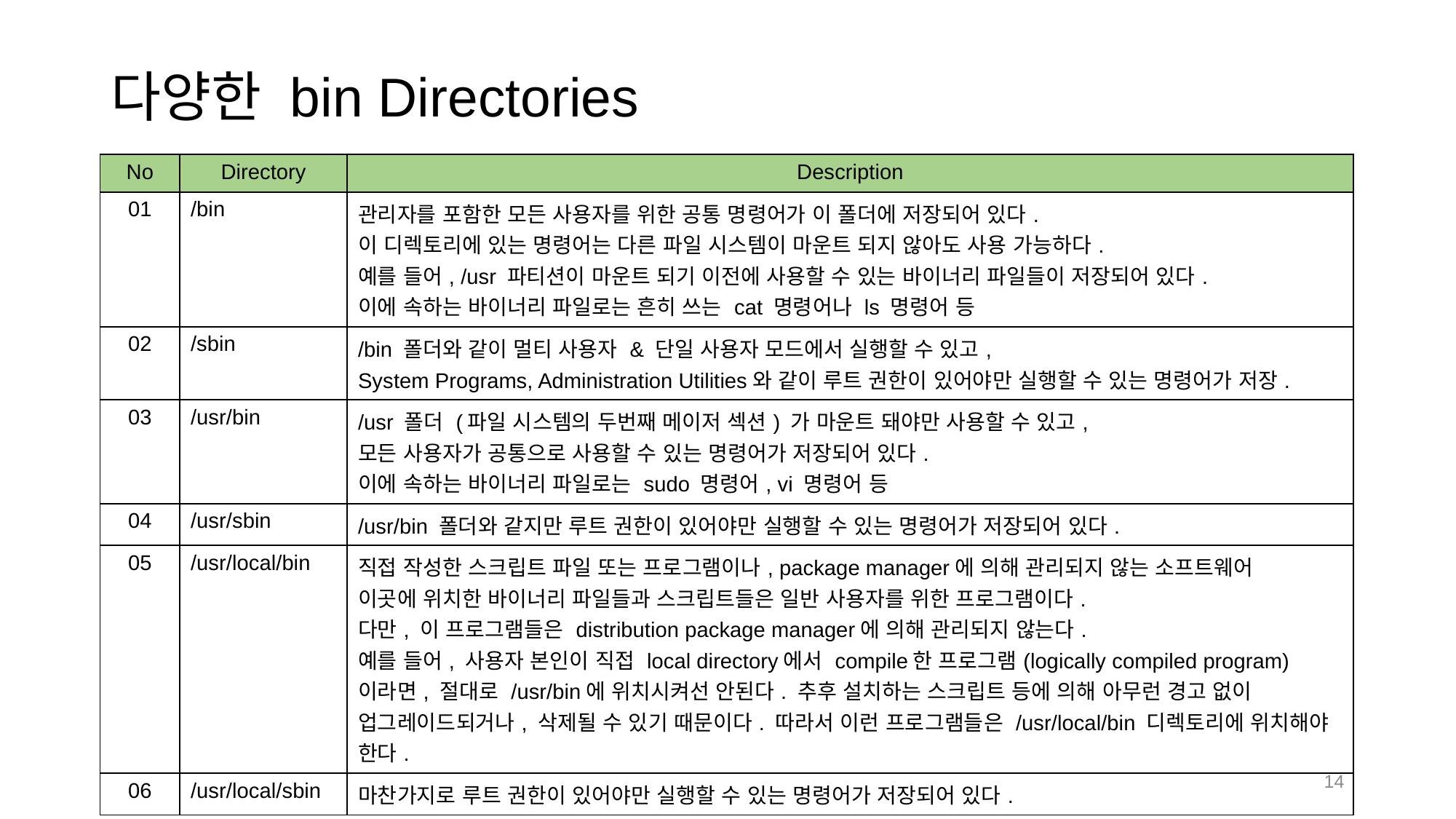

# 다양한 bin Directories
| No | Directory | Description |
| --- | --- | --- |
| 01 | /bin | 관리자를 포함한 모든 사용자를 위한 공통 명령어가 이 폴더에 저장되어 있다. 이 디렉토리에 있는 명령어는 다른 파일 시스템이 마운트 되지 않아도 사용 가능하다. 예를 들어, /usr 파티션이 마운트 되기 이전에 사용할 수 있는 바이너리 파일들이 저장되어 있다. 이에 속하는 바이너리 파일로는 흔히 쓰는 cat 명령어나 ls 명령어 등 |
| 02 | /sbin | /bin 폴더와 같이 멀티 사용자 & 단일 사용자 모드에서 실행할 수 있고, System Programs, Administration Utilities와 같이 루트 권한이 있어야만 실행할 수 있는 명령어가 저장. |
| 03 | /usr/bin | /usr 폴더 (파일 시스템의 두번째 메이저 섹션) 가 마운트 돼야만 사용할 수 있고, 모든 사용자가 공통으로 사용할 수 있는 명령어가 저장되어 있다. 이에 속하는 바이너리 파일로는 sudo 명령어, vi 명령어 등 |
| 04 | /usr/sbin | /usr/bin 폴더와 같지만 루트 권한이 있어야만 실행할 수 있는 명령어가 저장되어 있다. |
| 05 | /usr/local/bin | 직접 작성한 스크립트 파일 또는 프로그램이나, package manager에 의해 관리되지 않는 소프트웨어 이곳에 위치한 바이너리 파일들과 스크립트들은 일반 사용자를 위한 프로그램이다. 다만, 이 프로그램들은 distribution package manager에 의해 관리되지 않는다. 예를 들어, 사용자 본인이 직접 local directory에서 compile한 프로그램(logically compiled program)이라면, 절대로 /usr/bin에 위치시켜선 안된다. 추후 설치하는 스크립트 등에 의해 아무런 경고 없이 업그레이드되거나, 삭제될 수 있기 때문이다. 따라서 이런 프로그램들은 /usr/local/bin 디렉토리에 위치해야 한다. |
| 06 | /usr/local/sbin | 마찬가지로 루트 권한이 있어야만 실행할 수 있는 명령어가 저장되어 있다. |
14